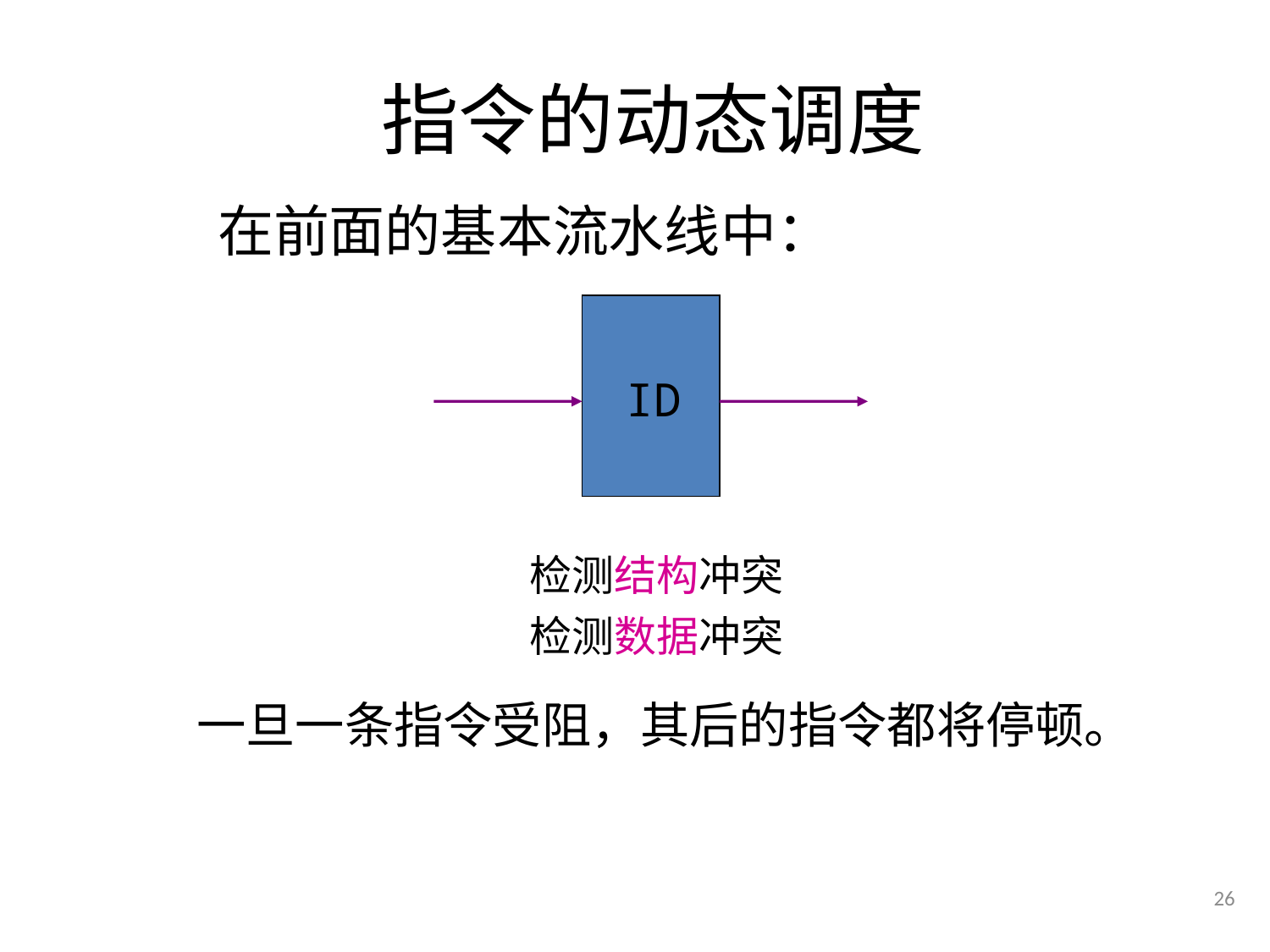

# 指令的动态调度
在前面的基本流水线中：

ID

检测结构冲突
检测数据冲突
       一旦一条指令受阻，其后的指令都将停顿。

26